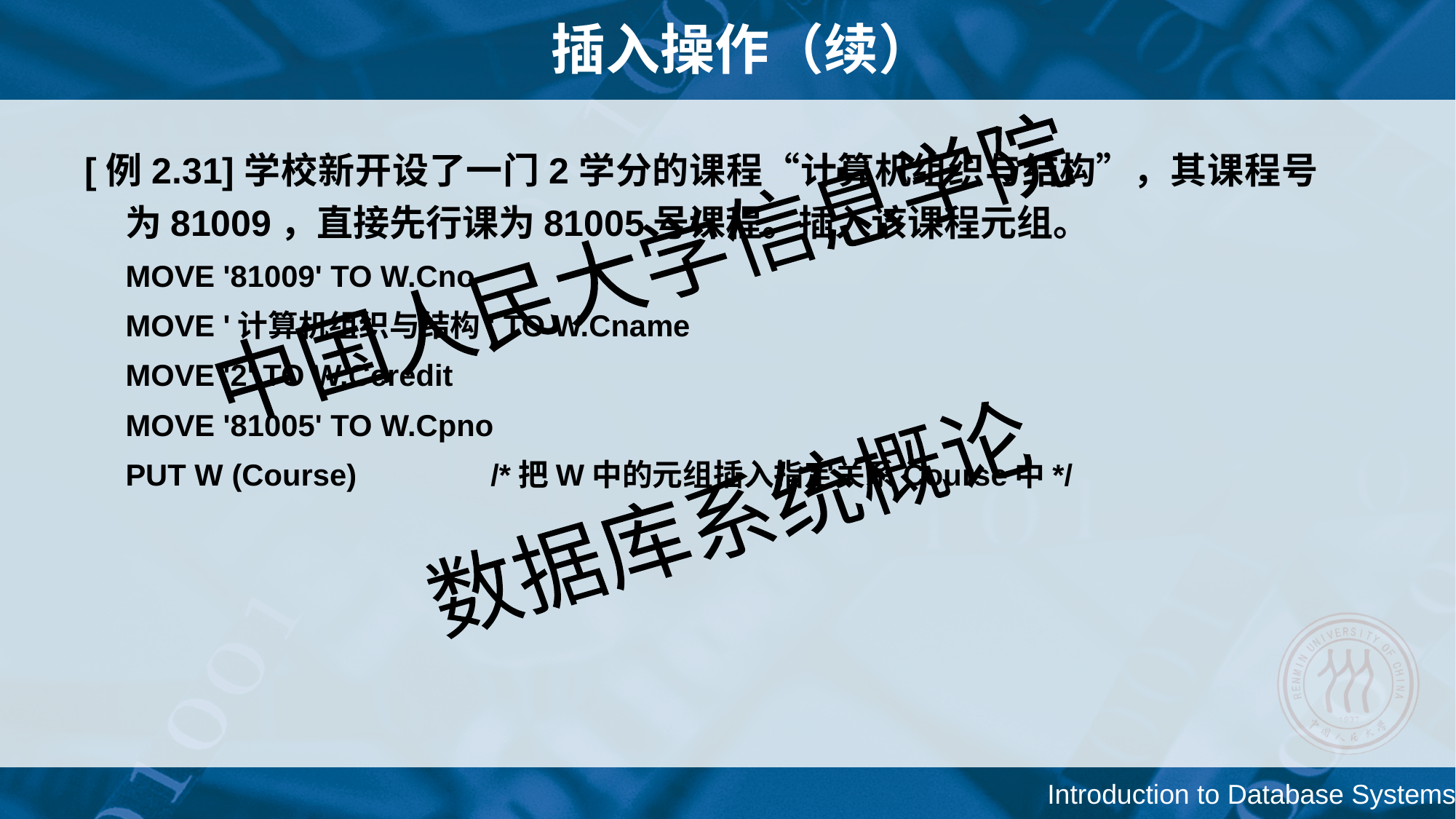

# 插入操作（续）
[例2.31]学校新开设了一门2学分的课程“计算机组织与结构”，其课程号为81009，直接先行课为81005号课程。插入该课程元组。
	MOVE '81009' TO W.Cno
	MOVE '计算机组织与结构' TO W.Cname
	MOVE '2' TO W.Ccredit
	MOVE '81005' TO W.Cpno
	PUT W (Course)                /*把W中的元组插入指定关系Course中*/